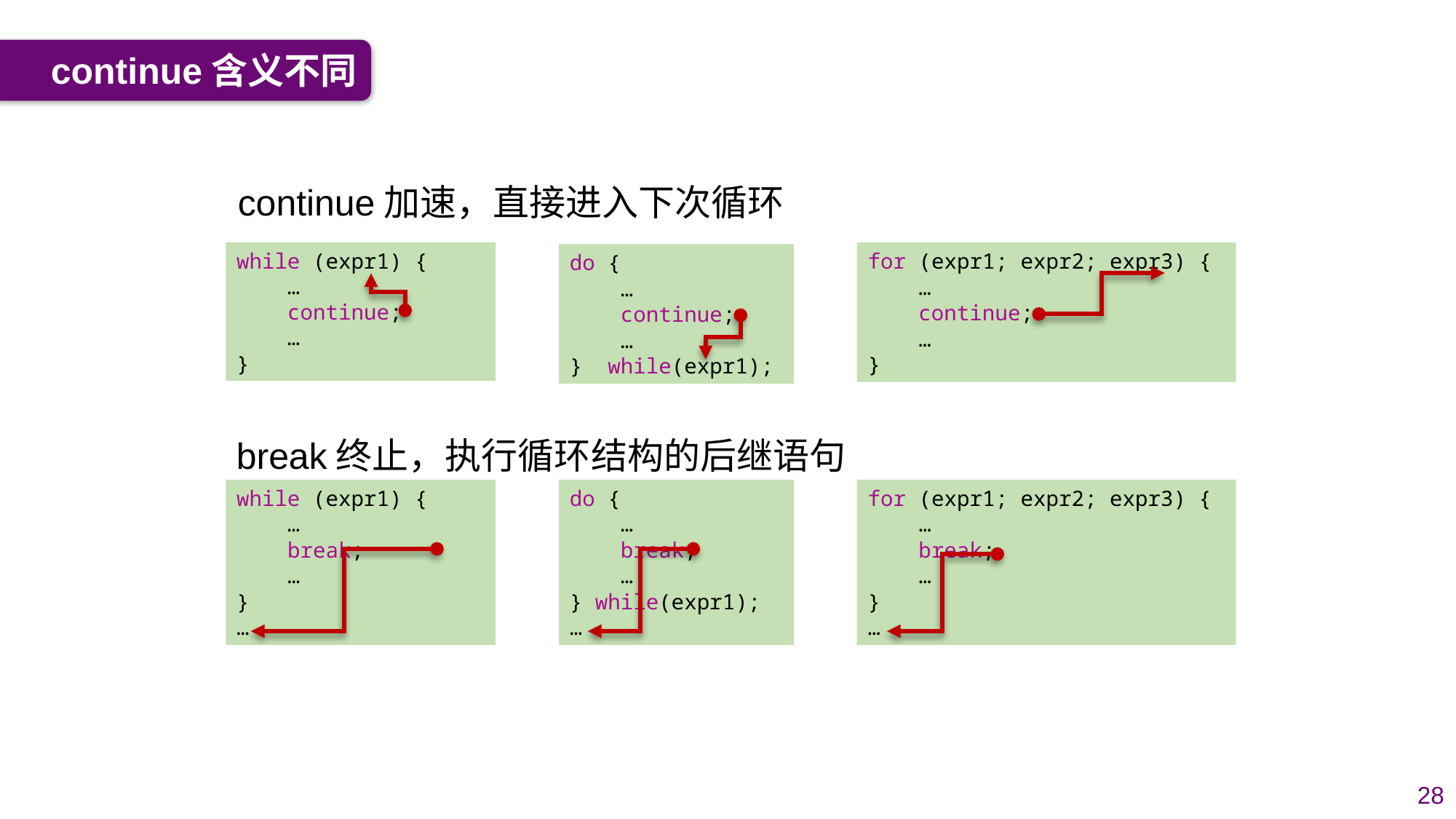

continue含义不同
continue加速，直接进入下次循环
while (expr1) {
    …
    continue;
    …
}
for (expr1; expr2; expr3) {
    …
    continue;
    …
}
do {
    …
    continue;
    …
}  while(expr1);
break终止，执行循环结构的后继语句
while (expr1) {
    …
    break;
    …
}
…
do {
    …
    break;
    …
} while(expr1);
…
for (expr1; expr2; expr3) {
    …
    break;
    …
}
…
28